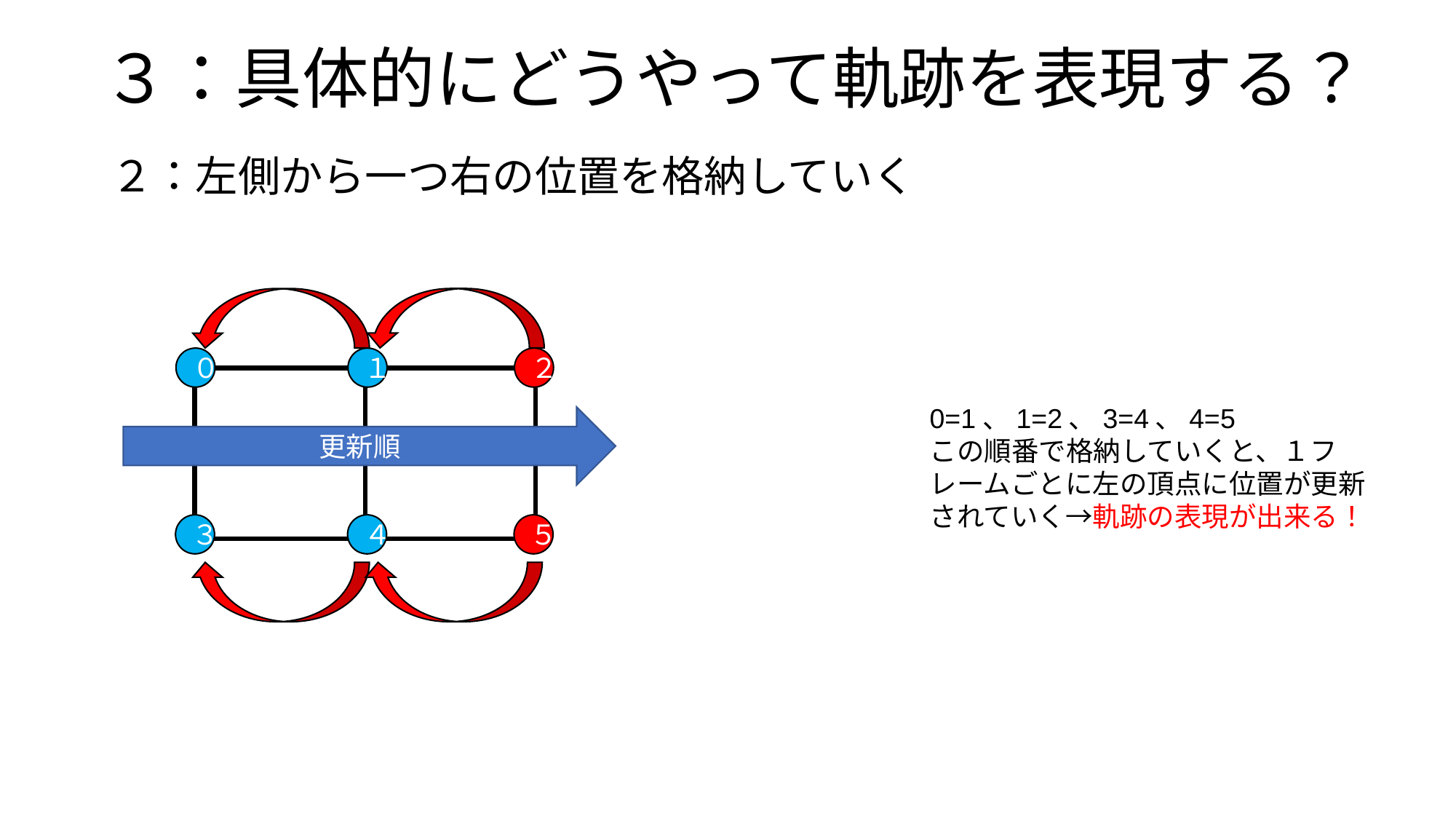

３：具体的にどうやって軌跡を表現する？
２：左側から一つ右の位置を格納していく

０
１
２

３
４
５
0=1、1=2、3=4、4=5
この順番で格納していくと、１フレームごとに左の頂点に位置が更新されていく→軌跡の表現が出来る！

更新順